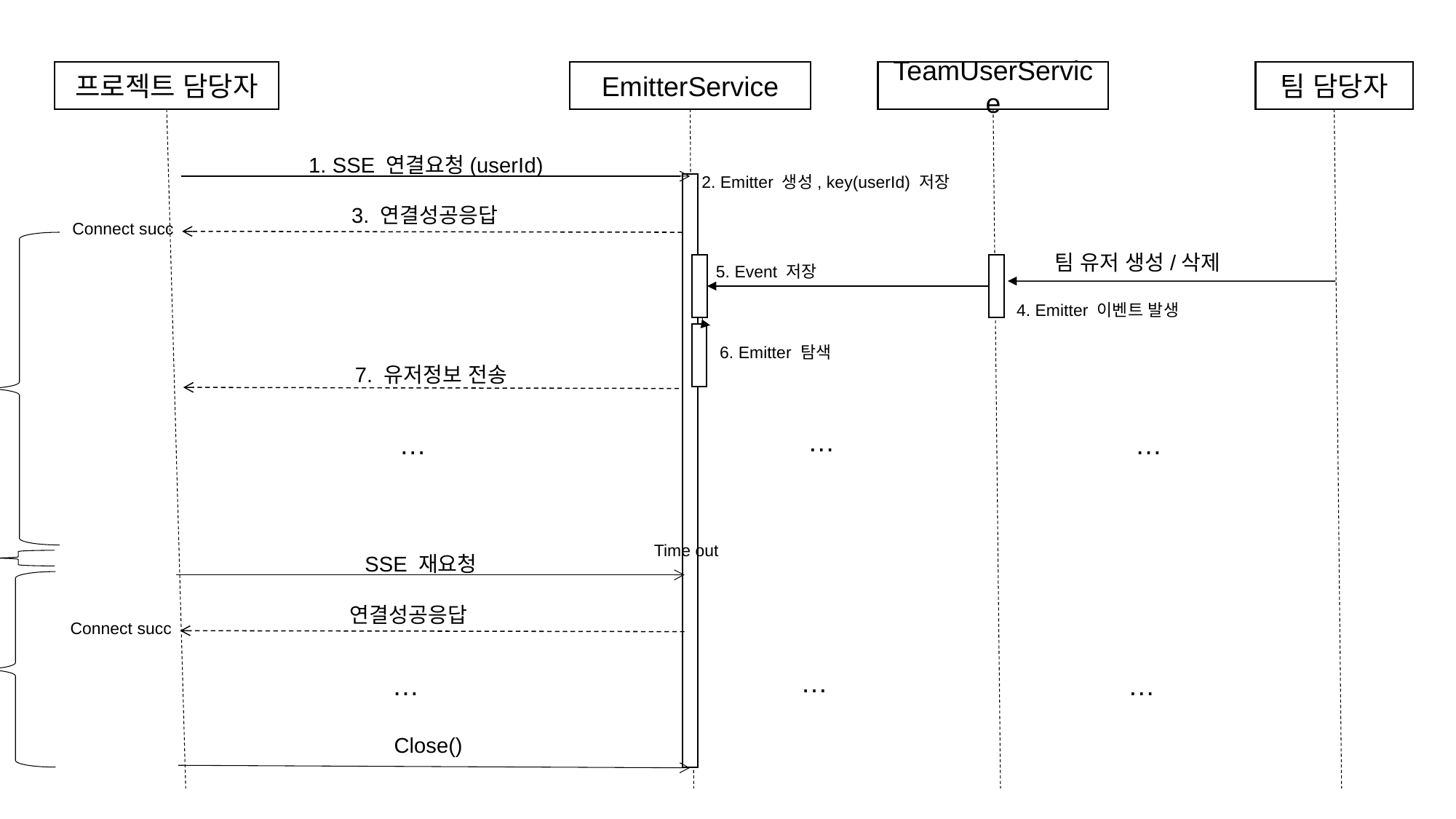

프로젝트 담당자
EmitterService
TeamUserService
팀 담당자
1. SSE 연결요청(userId)
2. Emitter 생성, key(userId) 저장

3. 연결성공응답
Connect succ

팀 유저 생성/삭제

5. Event 저장
4. Emitter 이벤트 발생

6. Emitter 탐색
7. 유저정보 전송
connection
…
…
…
Time out
disconnection
SSE 재요청

연결성공응답
Connect succ
connection
…
…
…
Close()